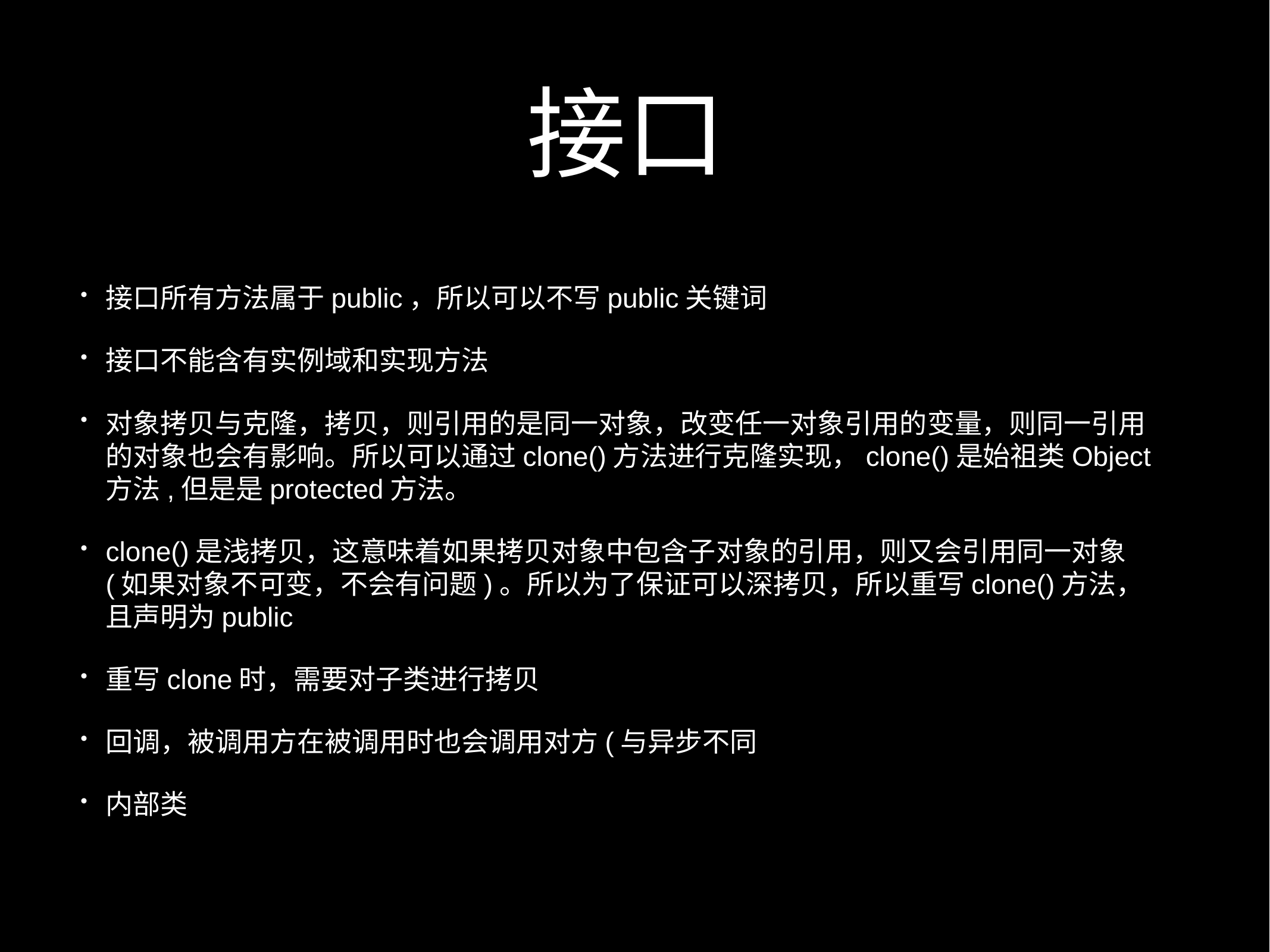

# 接口
接口所有方法属于public，所以可以不写public关键词
接口不能含有实例域和实现方法
对象拷贝与克隆，拷贝，则引用的是同一对象，改变任一对象引用的变量，则同一引用的对象也会有影响。所以可以通过clone()方法进行克隆实现，clone()是始祖类Object方法,但是是protected方法。
clone()是浅拷贝，这意味着如果拷贝对象中包含子对象的引用，则又会引用同一对象(如果对象不可变，不会有问题)。所以为了保证可以深拷贝，所以重写clone()方法，且声明为public
重写clone时，需要对子类进行拷贝
回调，被调用方在被调用时也会调用对方(与异步不同
内部类